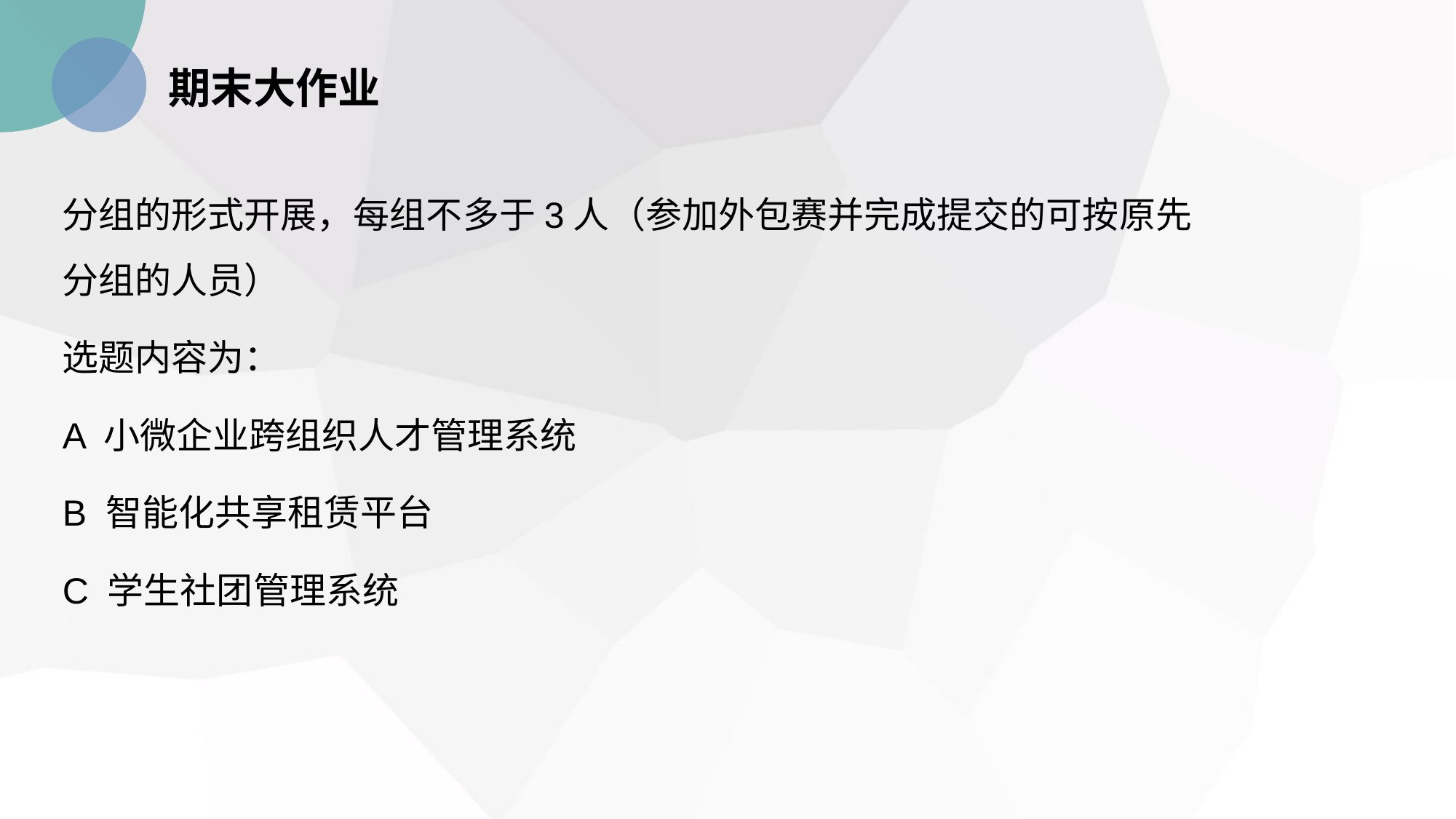

期末大作业
分组的形式开展，每组不多于3人（参加外包赛并完成提交的可按原先分组的人员）
选题内容为：
A 小微企业跨组织人才管理系统
B 智能化共享租赁平台
C 学生社团管理系统